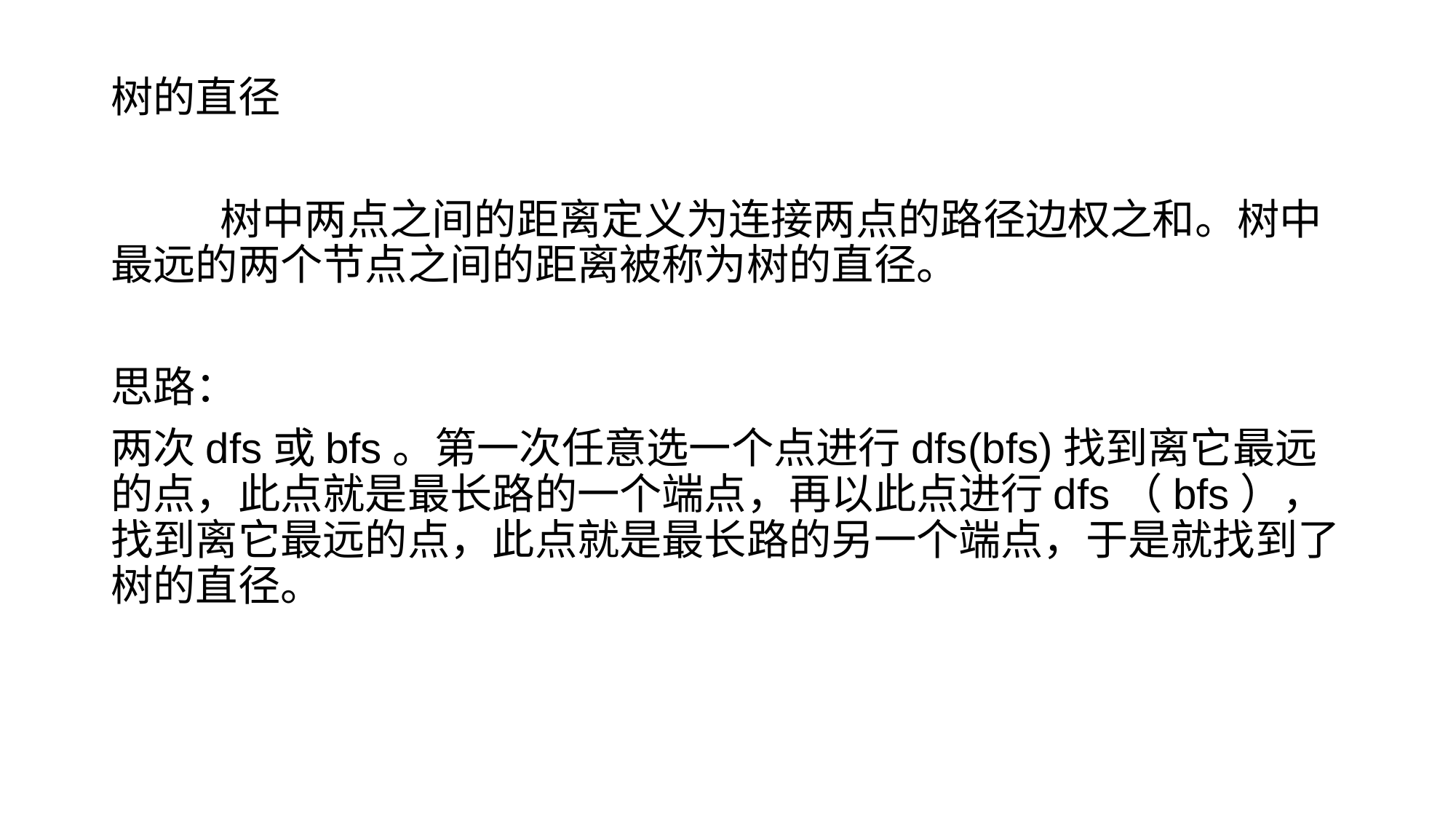

树的直径

	树中两点之间的距离定义为连接两点的路径边权之和。树中最远的两个节点之间的距离被称为树的直径。

思路：
两次dfs或bfs。第一次任意选一个点进行dfs(bfs)找到离它最远的点，此点就是最长路的一个端点，再以此点进行dfs（bfs），找到离它最远的点，此点就是最长路的另一个端点，于是就找到了树的直径。